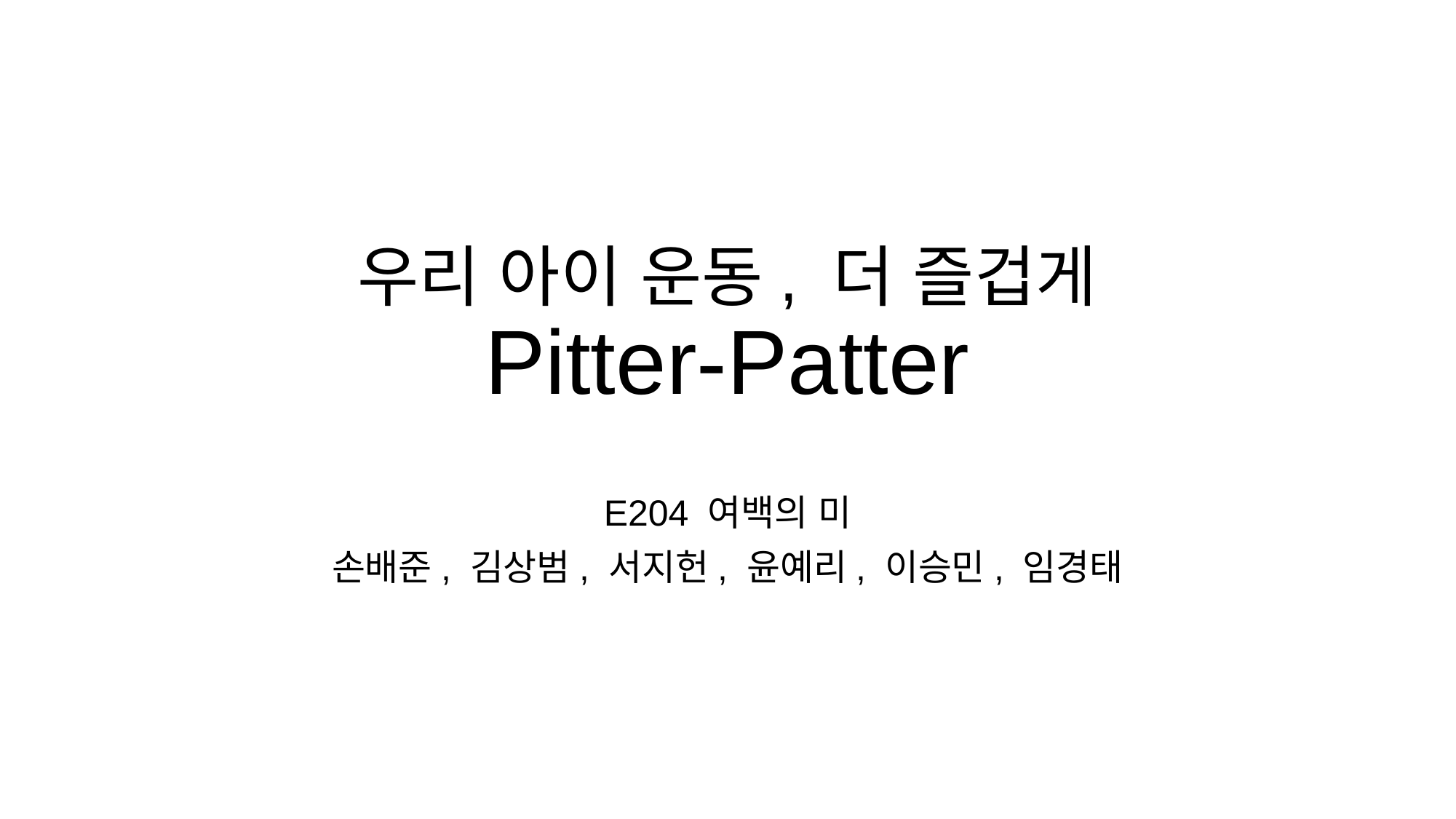

# 우리 아이 운동, 더 즐겁게 Pitter-Patter

E204 여백의 미
손배준, 김상범, 서지헌, 윤예리, 이승민, 임경태